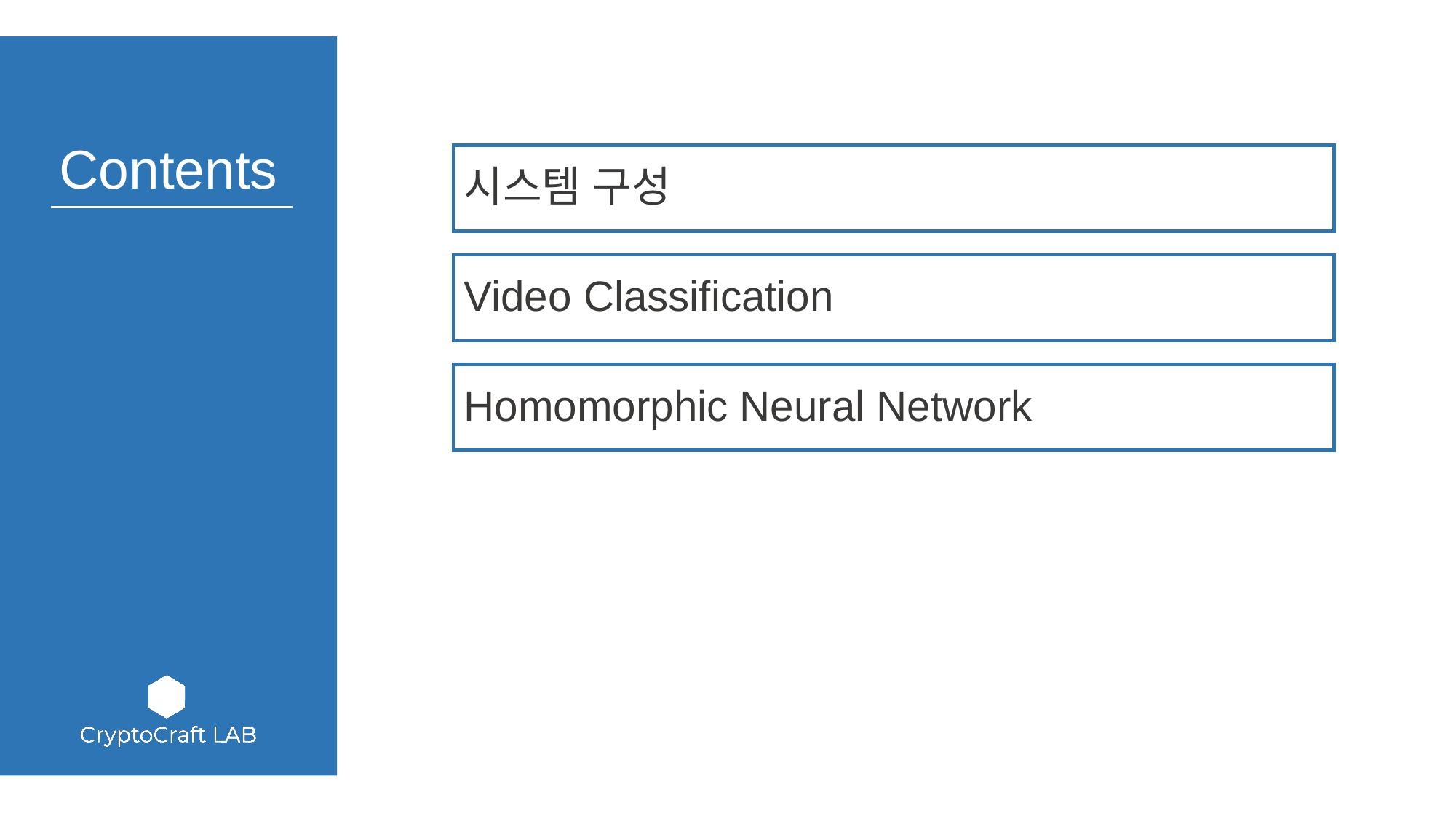

시스템 구성
Video Classification
Homomorphic Neural Network